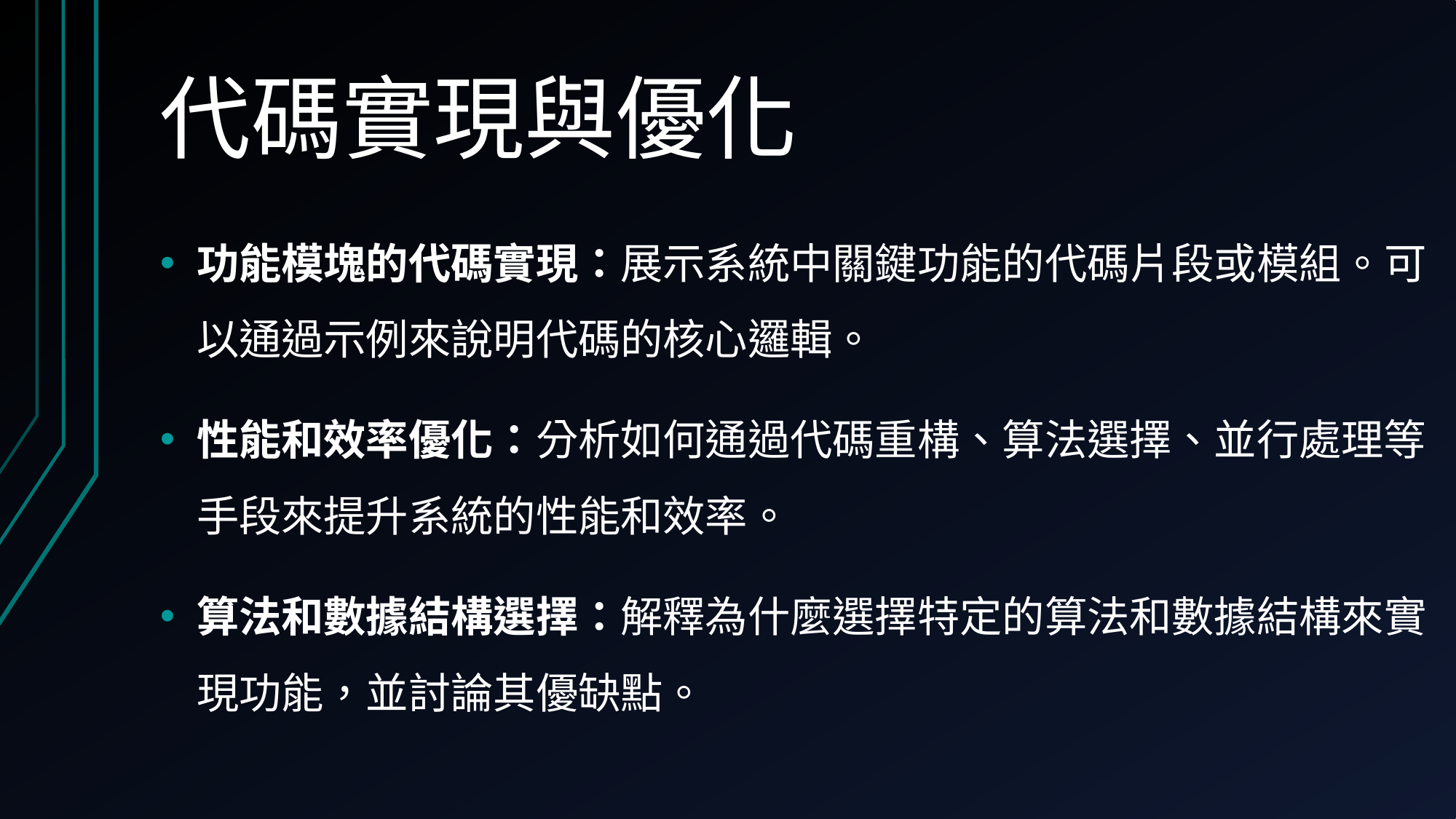

# 代碼實現與優化
功能模塊的代碼實現：展示系統中關鍵功能的代碼片段或模組。可以通過示例來說明代碼的核心邏輯。
性能和效率優化：分析如何通過代碼重構、算法選擇、並行處理等手段來提升系統的性能和效率。
算法和數據結構選擇：解釋為什麼選擇特定的算法和數據結構來實現功能，並討論其優缺點。